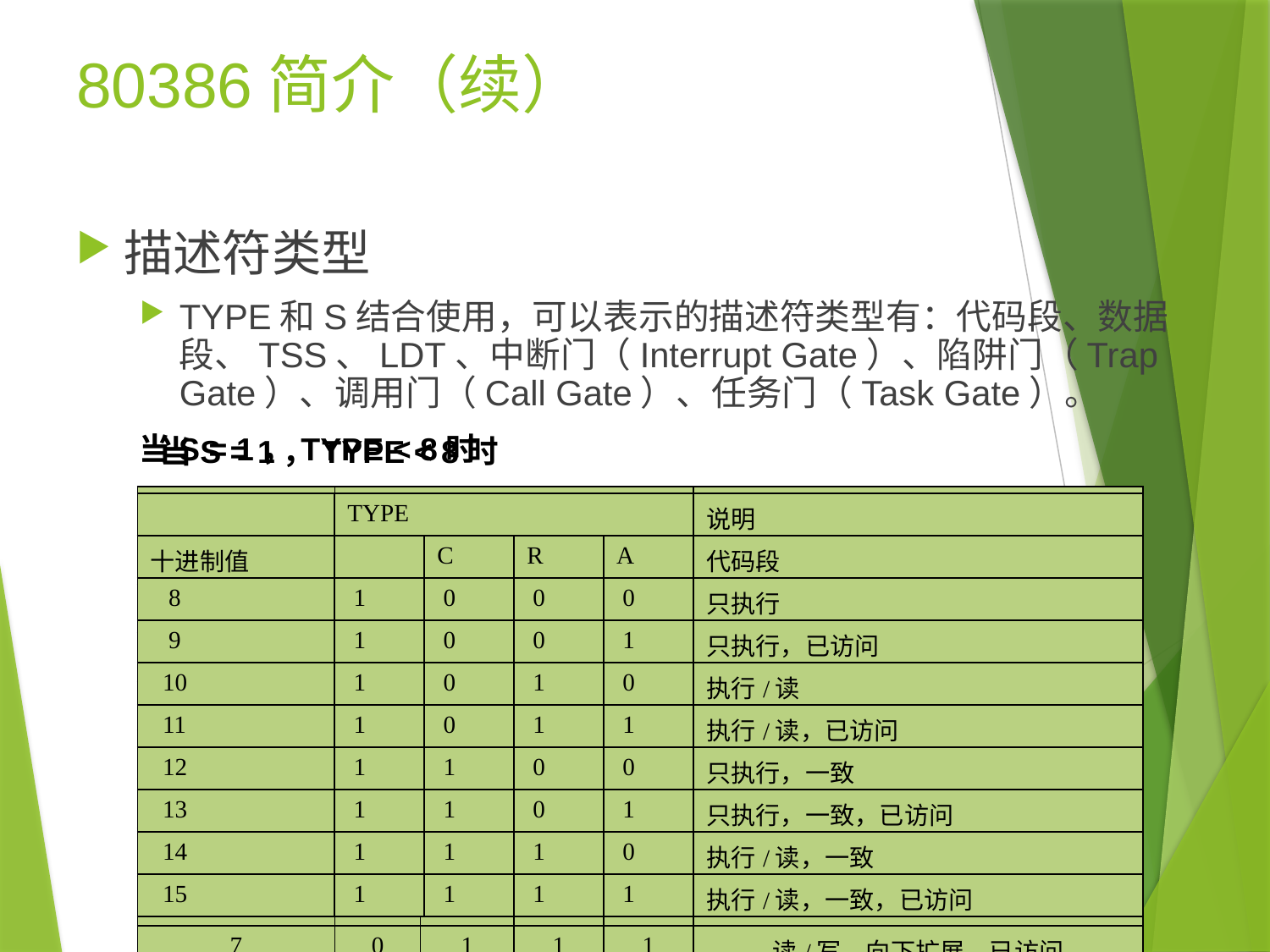

# 80386简介（续）
描述符类型
TYPE和S结合使用，可以表示的描述符类型有：代码段、数据段、TSS、LDT、中断门（Interrupt Gate）、陷阱门（Trap Gate）、调用门（Call Gate）、任务门（Task Gate）。
当S = 1，TYPE < 8时
当S = 1，TYPE < 8时
|  | TYPE |  |  |  | 说明 |
| --- | --- | --- | --- | --- | --- |
| 十进制值 |  | E | W | A | 数据段 |
| 0 | 0 | 0 | 0 | 0 | 只读 |
| 1 | 0 | 0 | 0 | 1 | 只读，已访问 |
| 2 | 0 | 0 | 1 | 0 | 读/写 |
| 3 | 0 | 0 | 1 | 1 | 读/写，已访问 |
| 4 | 0 | 1 | 0 | 0 | 只读，向下扩展 |
| 5 | 0 | 1 | 0 | 1 | 只读，向下扩展，已访问 |
| 6 | 0 | 1 | 1 | 0 | 读/写，向下扩展 |
| 7 | 0 | 1 | 1 | 1 | 读/写，向下扩展，已访问 |
|  | TYPE |  |  |  | 说明 |
| --- | --- | --- | --- | --- | --- |
| 十进制值 |  | C | R | A | 代码段 |
| 8 | 1 | 0 | 0 | 0 | 只执行 |
| 9 | 1 | 0 | 0 | 1 | 只执行，已访问 |
| 10 | 1 | 0 | 1 | 0 | 执行/读 |
| 11 | 1 | 0 | 1 | 1 | 执行/读，已访问 |
| 12 | 1 | 1 | 0 | 0 | 只执行，一致 |
| 13 | 1 | 1 | 0 | 1 | 只执行，一致，已访问 |
| 14 | 1 | 1 | 1 | 0 | 执行/读，一致 |
| 15 | 1 | 1 | 1 | 1 | 执行/读，一致，已访问 |